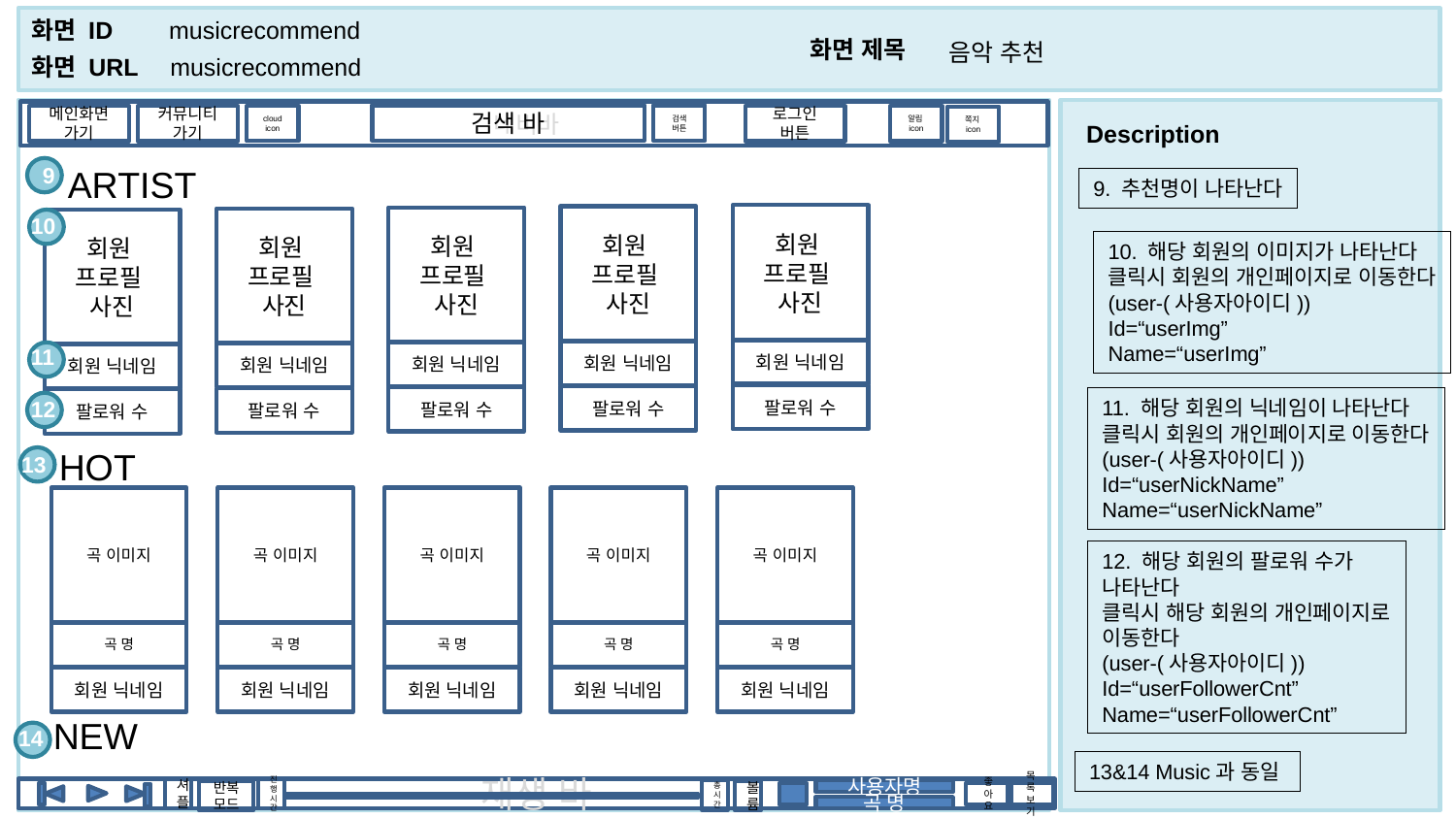

musicrecommend
음악 추천
musicrecommend
      네비바
검색 바
검색
버튼
cloud
icon
메인화면
가기
커뮤니티가기
로그인
버튼
알림icon
쪽지icon
ARTIST
9
9. 추천명이 나타난다
10
회원
프로필
사진
회원 닉네임
팔로워 수
회원
프로필
사진
회원 닉네임
팔로워 수
회원
프로필
사진
회원 닉네임
팔로워 수
회원
프로필
사진
회원 닉네임
팔로워 수
회원
프로필
사진
회원 닉네임
팔로워 수

10. 해당 회원의 이미지가 나타난다
클릭시 회원의 개인페이지로 이동한다
(user-(사용자아이디))
Id=“userImg”
Name=“userImg”
11

11. 해당 회원의 닉네임이 나타난다
클릭시 회원의 개인페이지로 이동한다
(user-(사용자아이디))
Id=“userNickName”
Name=“userNickName”
12

HOT
13

곡 이미지
곡 명
회원 닉네임
곡 이미지
곡 명
회원 닉네임
곡 이미지
곡 명
회원 닉네임
곡 이미지
곡 명
회원 닉네임
곡 이미지
곡 명
회원 닉네임
12. 해당 회원의 팔로워 수가
나타난다
클릭시 해당 회원의 개인페이지로
이동한다
(user-(사용자아이디))
Id=“userFollowerCnt”
Name=“userFollowerCnt”
NEW
14

13&14 Music과 동일
셔플
진행시간
재생 바
총시간
사용자명
볼륨
반복 모드

좋아요
목록
보기

곡 명